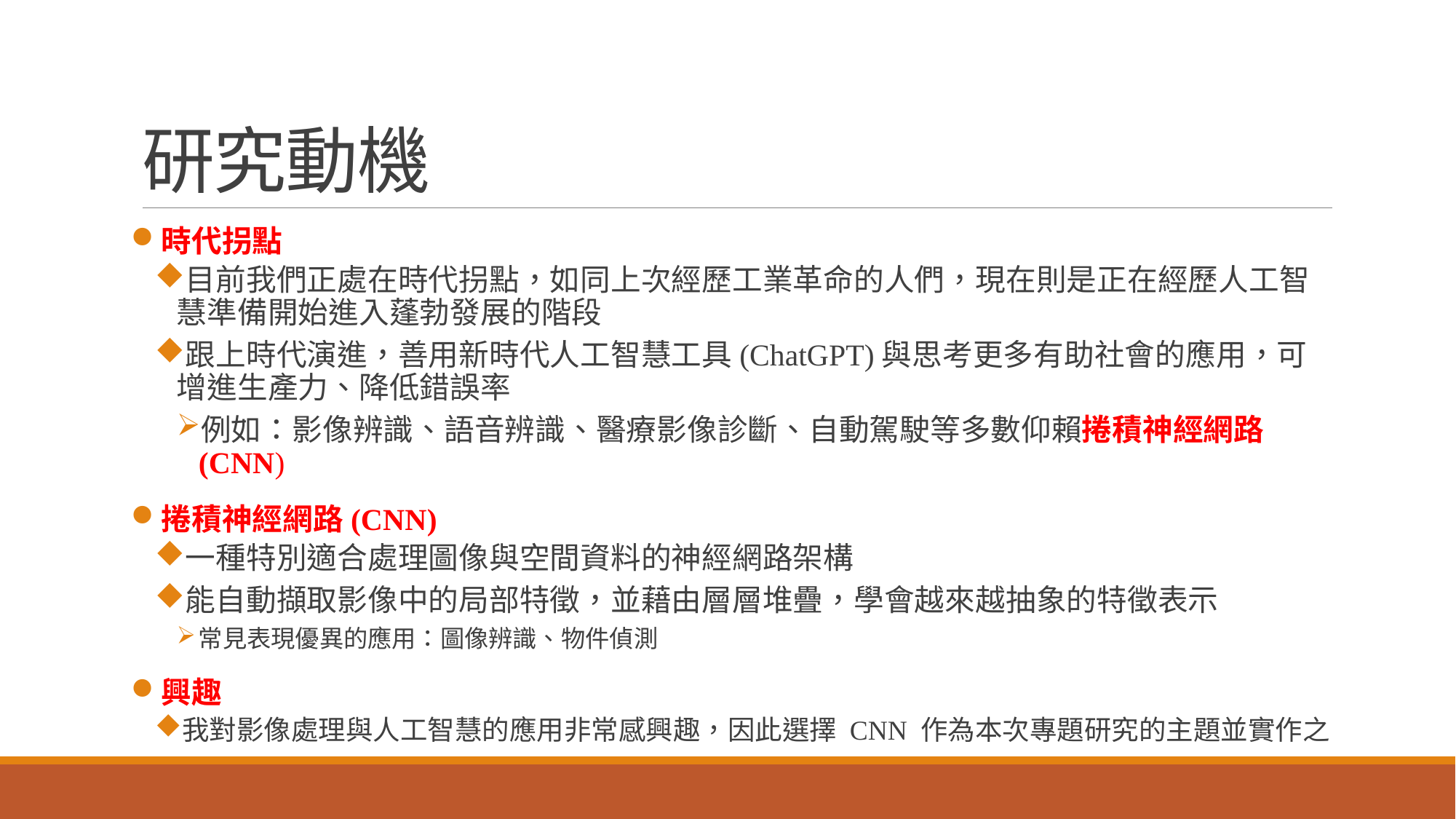

# 研究動機
時代拐點
目前我們正處在時代拐點，如同上次經歷工業革命的人們，現在則是正在經歷人工智慧準備開始進入蓬勃發展的階段
跟上時代演進，善用新時代人工智慧工具(ChatGPT)與思考更多有助社會的應用，可增進生產力、降低錯誤率
例如：影像辨識、語音辨識、醫療影像診斷、自動駕駛等多數仰賴捲積神經網路(CNN)
捲積神經網路(CNN)
一種特別適合處理圖像與空間資料的神經網路架構
能自動擷取影像中的局部特徵，並藉由層層堆疊，學會越來越抽象的特徵表示
常見表現優異的應用：圖像辨識、物件偵測
興趣
我對影像處理與人工智慧的應用非常感興趣，因此選擇 CNN 作為本次專題研究的主題並實作之